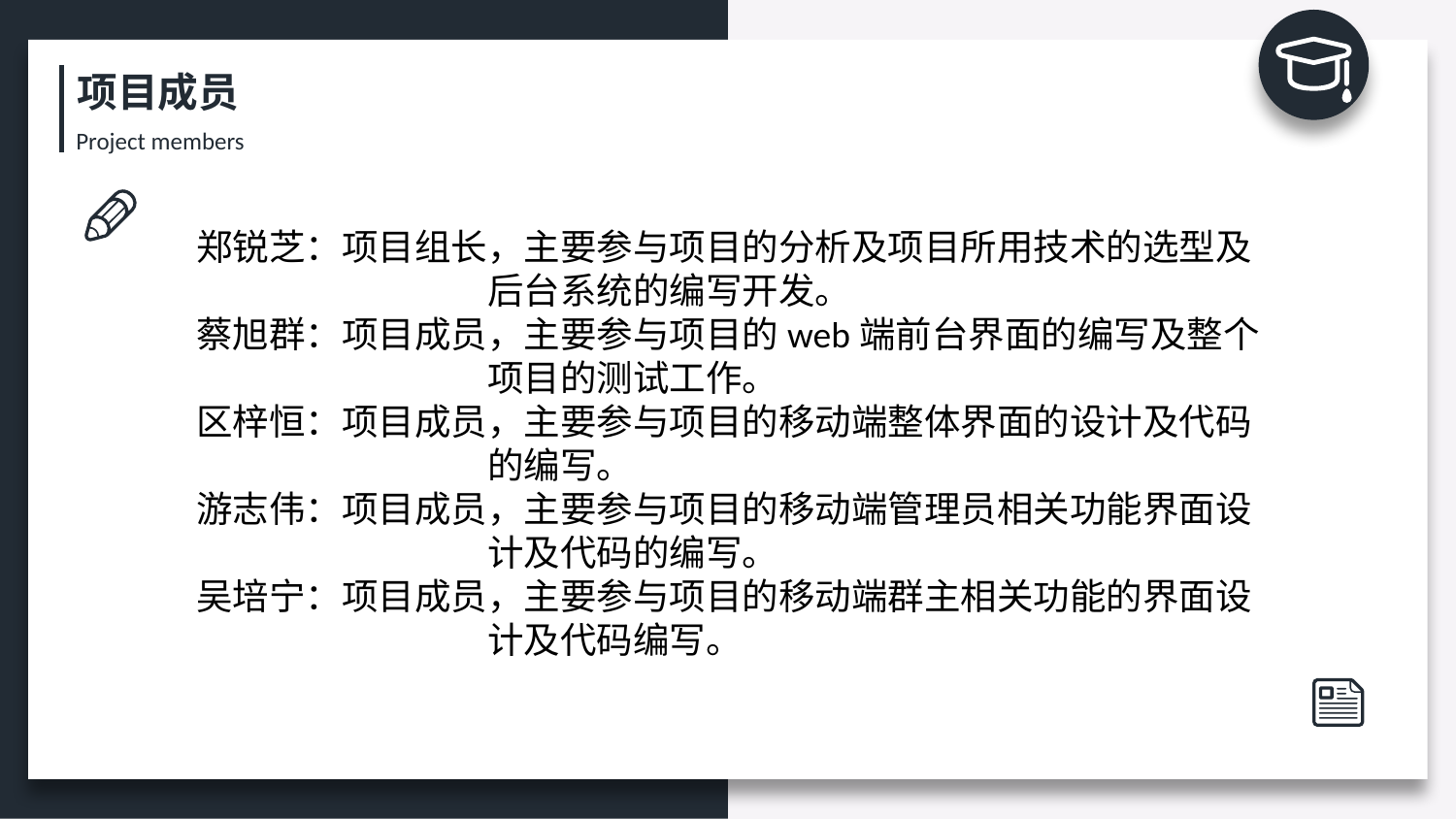

项目成员
Project members

郑锐芝：项目组长，主要参与项目的分析及项目所用技术的选型及		后台系统的编写开发。
蔡旭群：项目成员，主要参与项目的web端前台界面的编写及整个		项目的测试工作。
区梓恒：项目成员，主要参与项目的移动端整体界面的设计及代码		的编写。
游志伟：项目成员，主要参与项目的移动端管理员相关功能界面设		计及代码的编写。
吴培宁：项目成员，主要参与项目的移动端群主相关功能的界面设		计及代码编写。

论文的理论依据
Lorem ipsum dolor sit amet, consectetuer adipiscing elit. Aenean commodo ligula eget dolor.